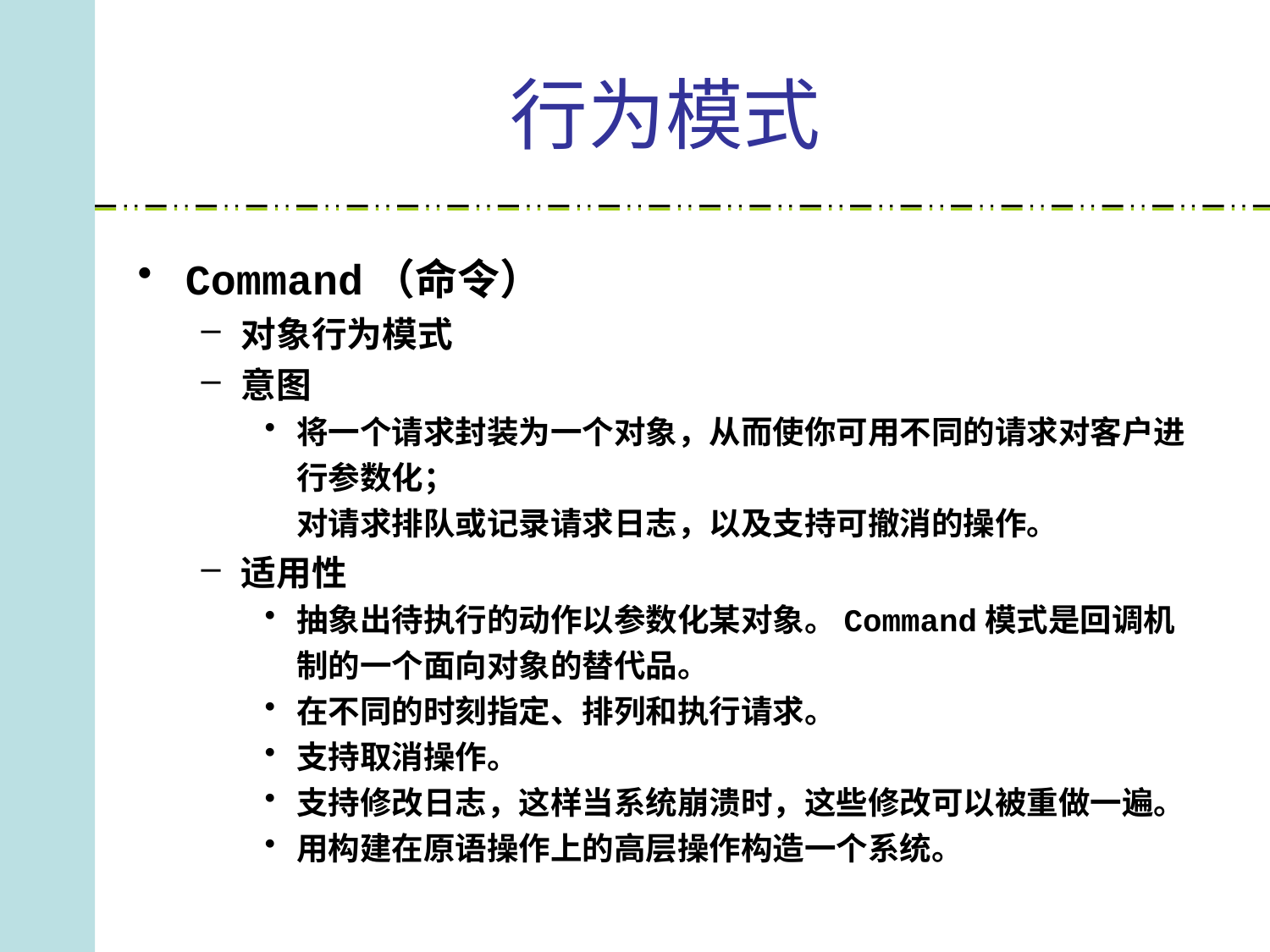

# 行为模式
Command（命令）
对象行为模式
意图
将一个请求封装为一个对象，从而使你可用不同的请求对客户进行参数化；
对请求排队或记录请求日志，以及支持可撤消的操作。
适用性
抽象出待执行的动作以参数化某对象。Command模式是回调机制的一个面向对象的替代品。
在不同的时刻指定、排列和执行请求。
支持取消操作。
支持修改日志，这样当系统崩溃时，这些修改可以被重做一遍。
用构建在原语操作上的高层操作构造一个系统。